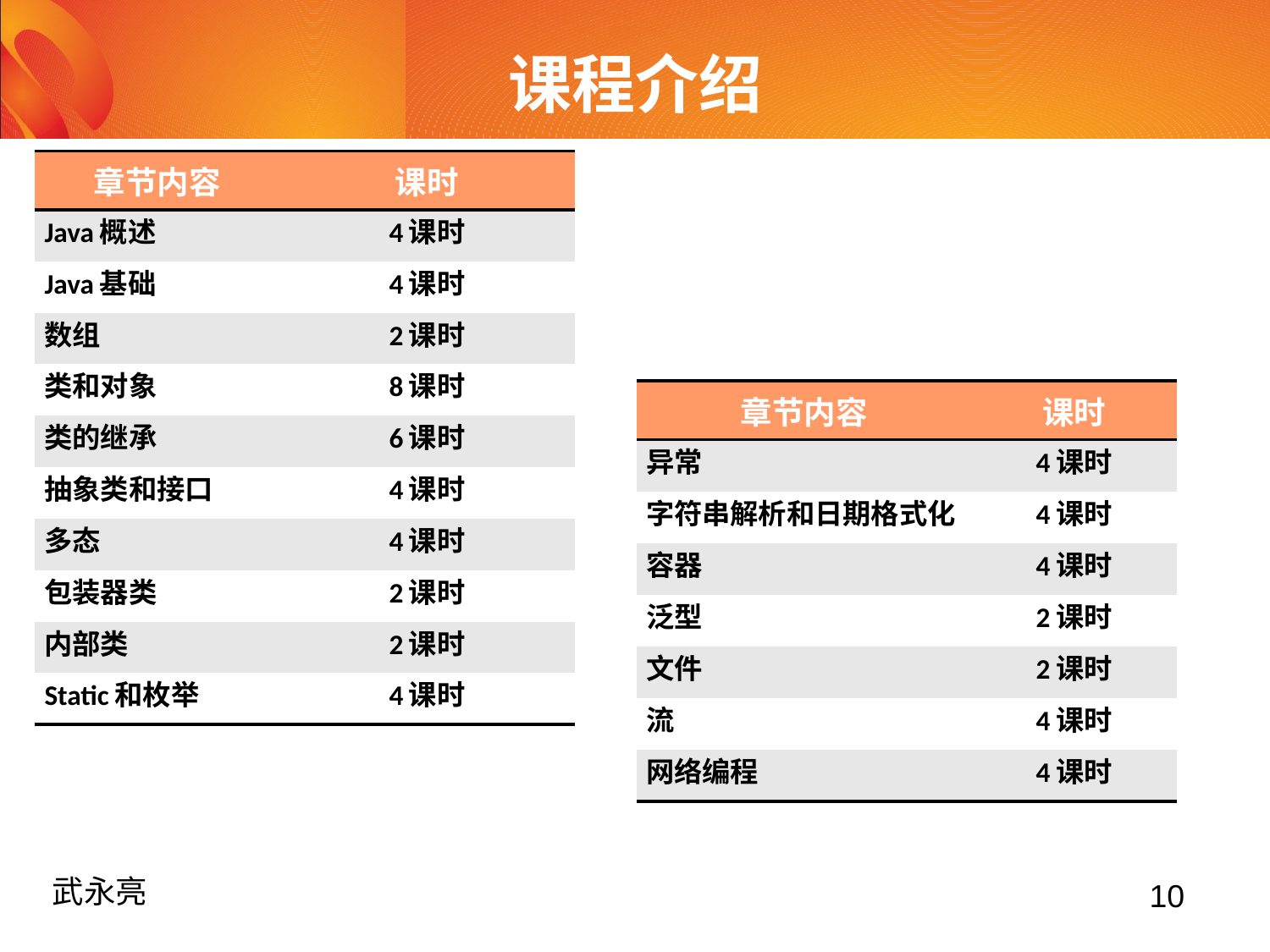

# 课程介绍
| 章节内容 | 课时 |
| --- | --- |
| Java概述 | 4课时 |
| Java基础 | 4课时 |
| 数组 | 2课时 |
| 类和对象 | 8课时 |
| 类的继承 | 6课时 |
| 抽象类和接口 | 4课时 |
| 多态 | 4课时 |
| 包装器类 | 2课时 |
| 内部类 | 2课时 |
| Static和枚举 | 4课时 |
| 章节内容 | 课时 |
| --- | --- |
| 异常 | 4课时 |
| 字符串解析和日期格式化 | 4课时 |
| 容器 | 4课时 |
| 泛型 | 2课时 |
| 文件 | 2课时 |
| 流 | 4课时 |
| 网络编程 | 4课时 |